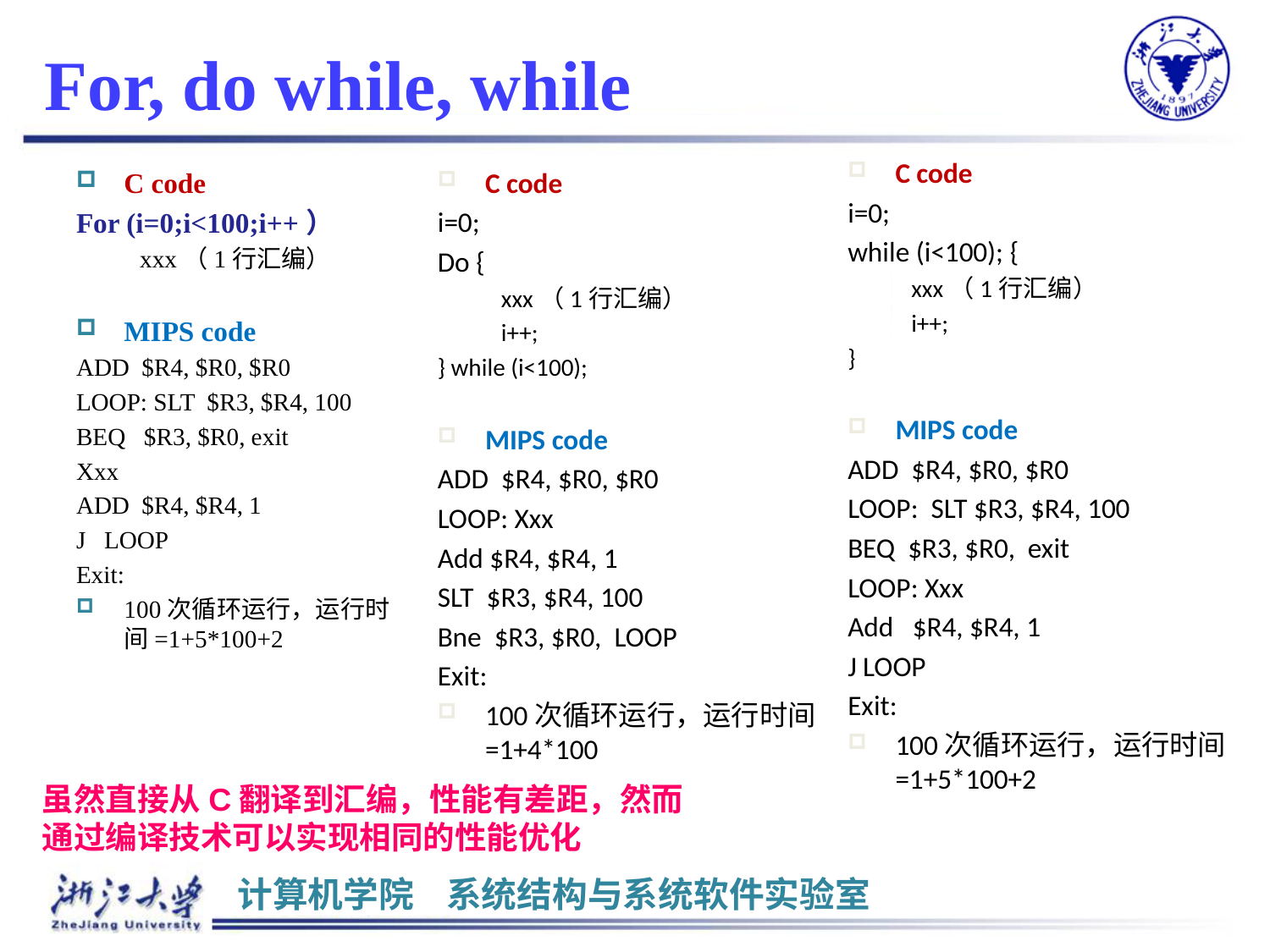

# For, do while, while
C code
i=0;
while (i<100); {
xxx（1行汇编）
i++;
}

MIPS code
ADD  $R4, $R0, $R0
LOOP:  SLT $R3, $R4, 100
BEQ  $R3, $R0,  exit
LOOP: Xxx
Add   $R4, $R4, 1
J LOOP
Exit:
100次循环运行，运行时间=1+5*100+2

C code
i=0;
Do {
xxx（1行汇编）
i++;
} while (i<100);

MIPS code
ADD  $R4, $R0, $R0
LOOP: Xxx
Add $R4, $R4, 1
SLT  $R3, $R4, 100
Bne  $R3, $R0,  LOOP
Exit:
100次循环运行，运行时间=1+4*100

C code
For (i=0;i<100;i++）
xxx（1行汇编）

MIPS code
ADD  $R4, $R0, $R0
LOOP: SLT  $R3, $R4, 100
BEQ   $R3, $R0, exit
Xxx
ADD  $R4, $R4, 1
J   LOOP
Exit:
100次循环运行，运行时间=1+5*100+2

虽然直接从C翻译到汇编，性能有差距，然而通过编译技术可以实现相同的性能优化